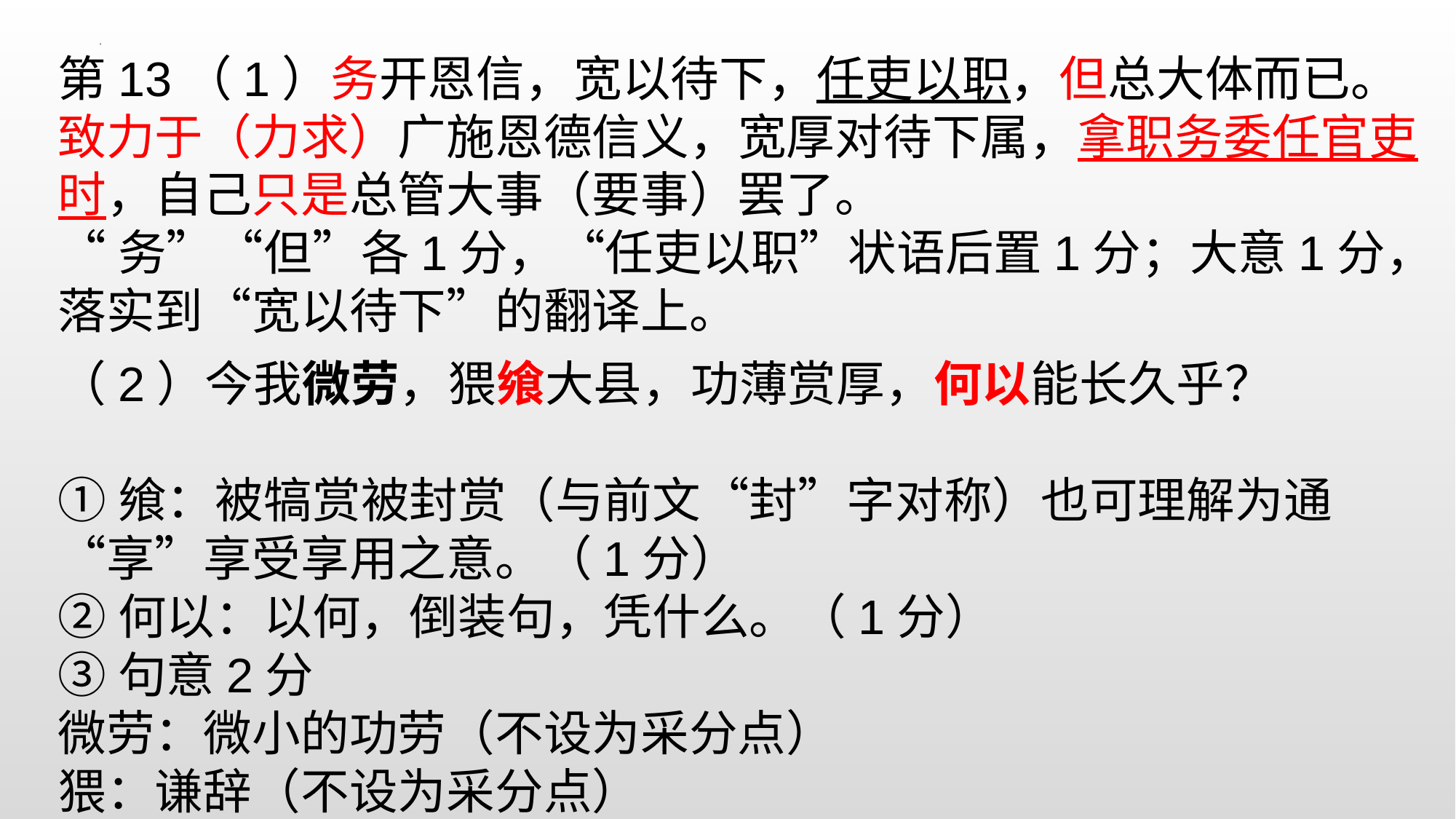

第13（1）务开恩信，宽以待下，任吏以职，但总大体而已。
致力于（力求）广施恩德信义，宽厚对待下属，拿职务委任官吏时，自己只是总管大事（要事）罢了。
“务”“但”各1分，“任吏以职”状语后置1分；大意1分，落实到“宽以待下”的翻译上。

（2）今我微劳，猥飨大县，功薄赏厚，何以能长久乎？

①飨：被犒赏被封赏（与前文“封”字对称）也可理解为通“享”享受享用之意。（1分）
②何以：以何，倒装句，凭什么。（1分）
③句意2分
微劳：微小的功劳（不设为采分点）
猥：谦辞（不设为采分点）